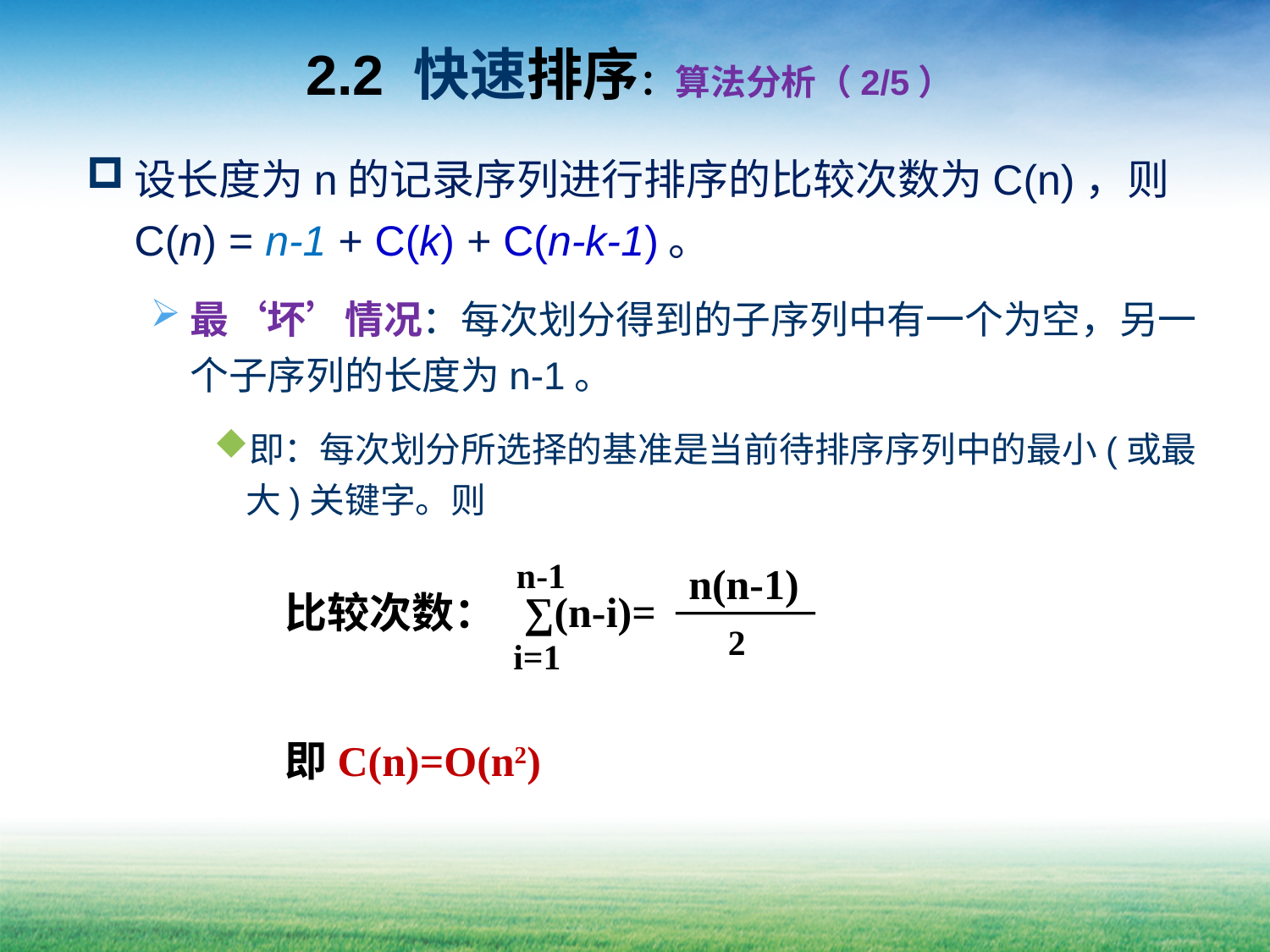

# 2.2 快速排序：算法分析（2/5）
设长度为n的记录序列进行排序的比较次数为C(n)，则C(n) = n-1 + C(k) + C(n-k-1)。
最‘坏’情况：每次划分得到的子序列中有一个为空，另一个子序列的长度为n-1。
即：每次划分所选择的基准是当前待排序序列中的最小(或最大)关键字。则
n-1
n(n-1)

2
比较次数：
∑(n-i)=
i=1
即C(n)=O(n2)